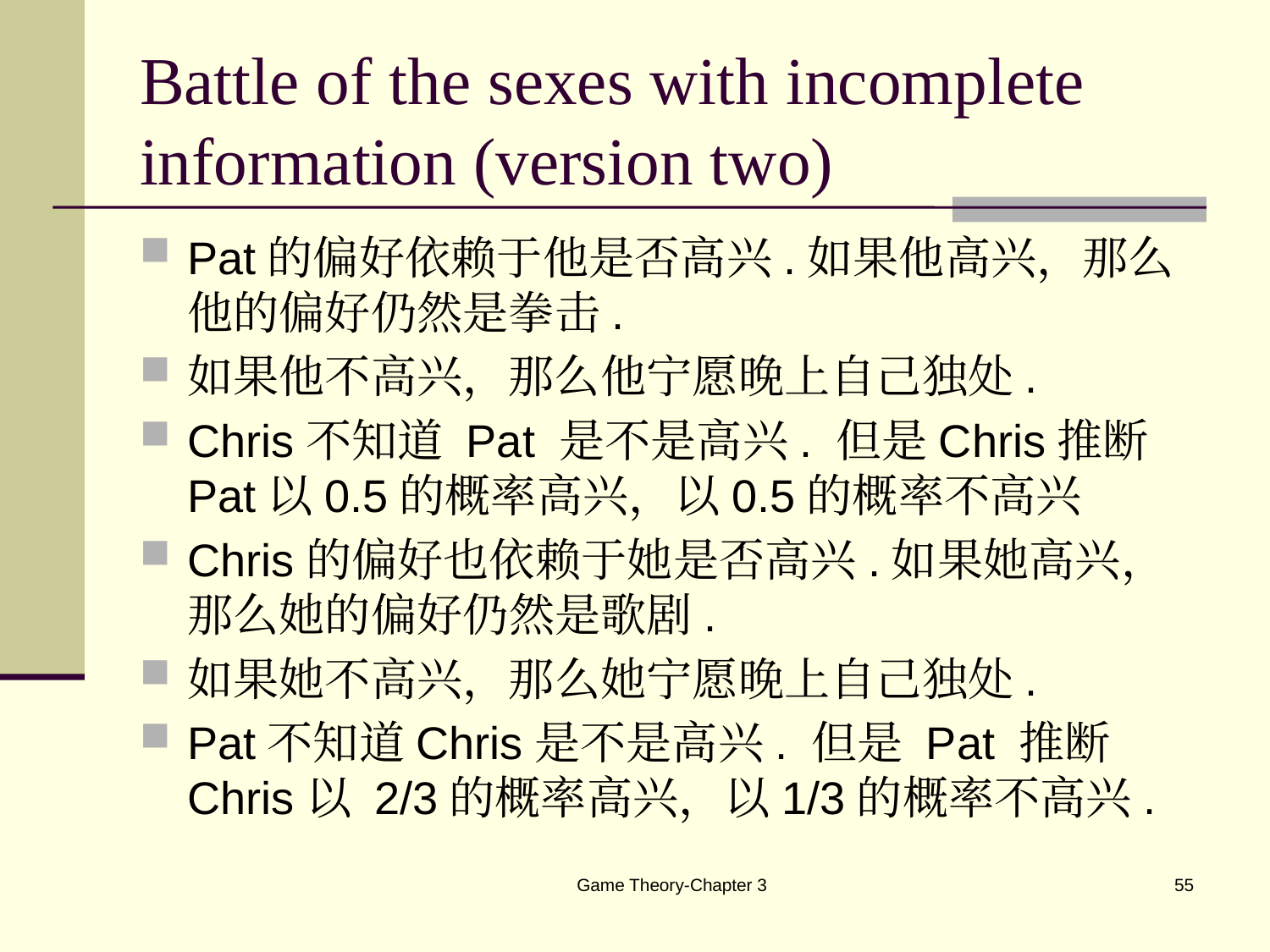

# Battle of the sexes with incomplete information (version two)
Pat的偏好依赖于他是否高兴.如果他高兴，那么他的偏好仍然是拳击.
如果他不高兴，那么他宁愿晚上自己独处.
Chris不知道 Pat 是不是高兴. 但是Chris推断Pat以0.5的概率高兴，以0.5的概率不高兴
Chris的偏好也依赖于她是否高兴.如果她高兴，那么她的偏好仍然是歌剧.
如果她不高兴，那么她宁愿晚上自己独处.
Pat不知道Chris是不是高兴. 但是 Pat 推断Chris以 2/3的概率高兴，以1/3的概率不高兴.

Game Theory-Chapter 3
55